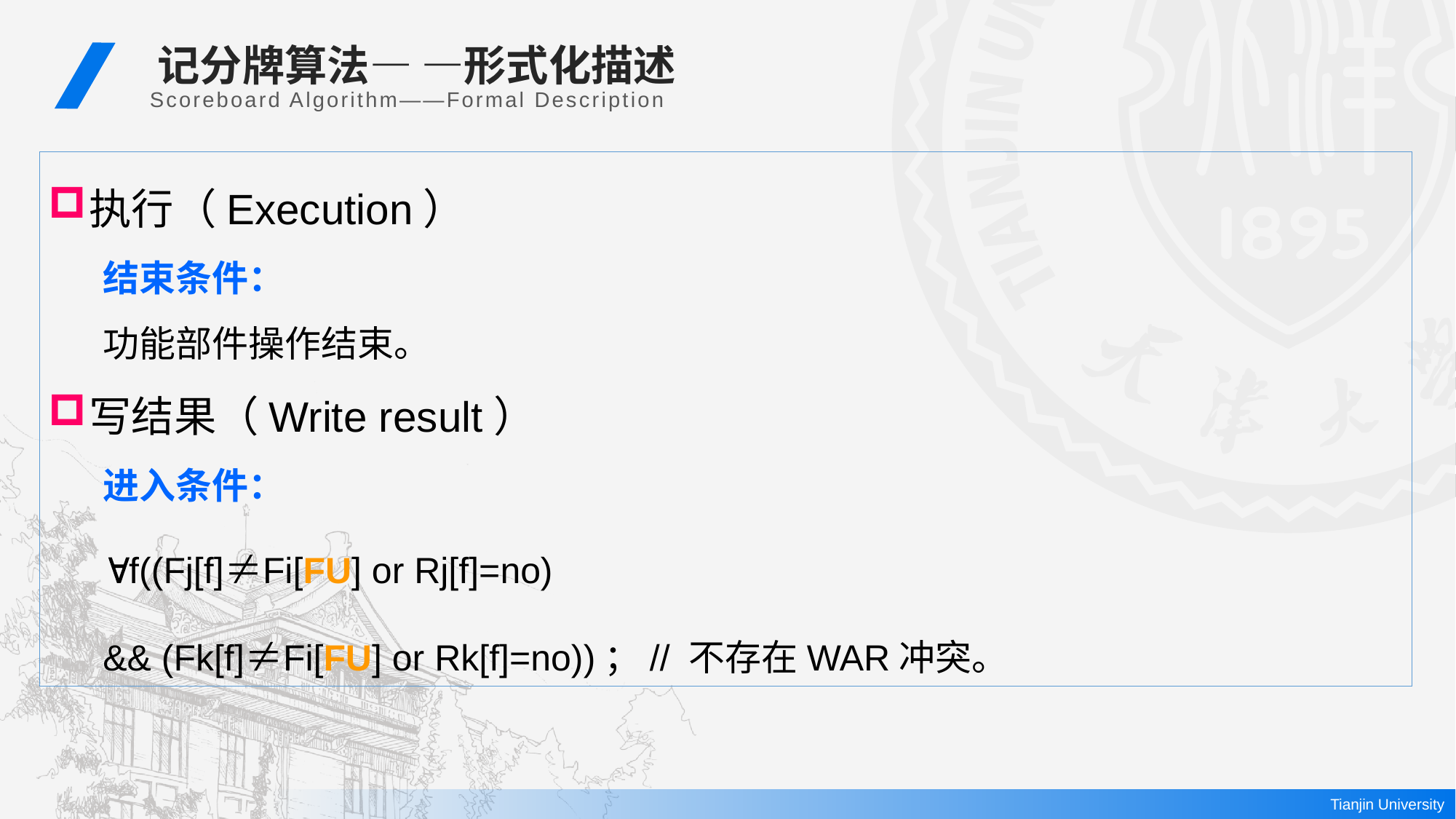

记分牌算法— —形式化描述
Scoreboard Algorithm——Formal Description
执行（Execution）
结束条件：
功能部件操作结束。
写结果（Write result）
进入条件：
∀f((Fj[f]≠Fi[FU] or Rj[f]=no)
&& (Fk[f]≠Fi[FU] or Rk[f]=no))；// 不存在WAR冲突。